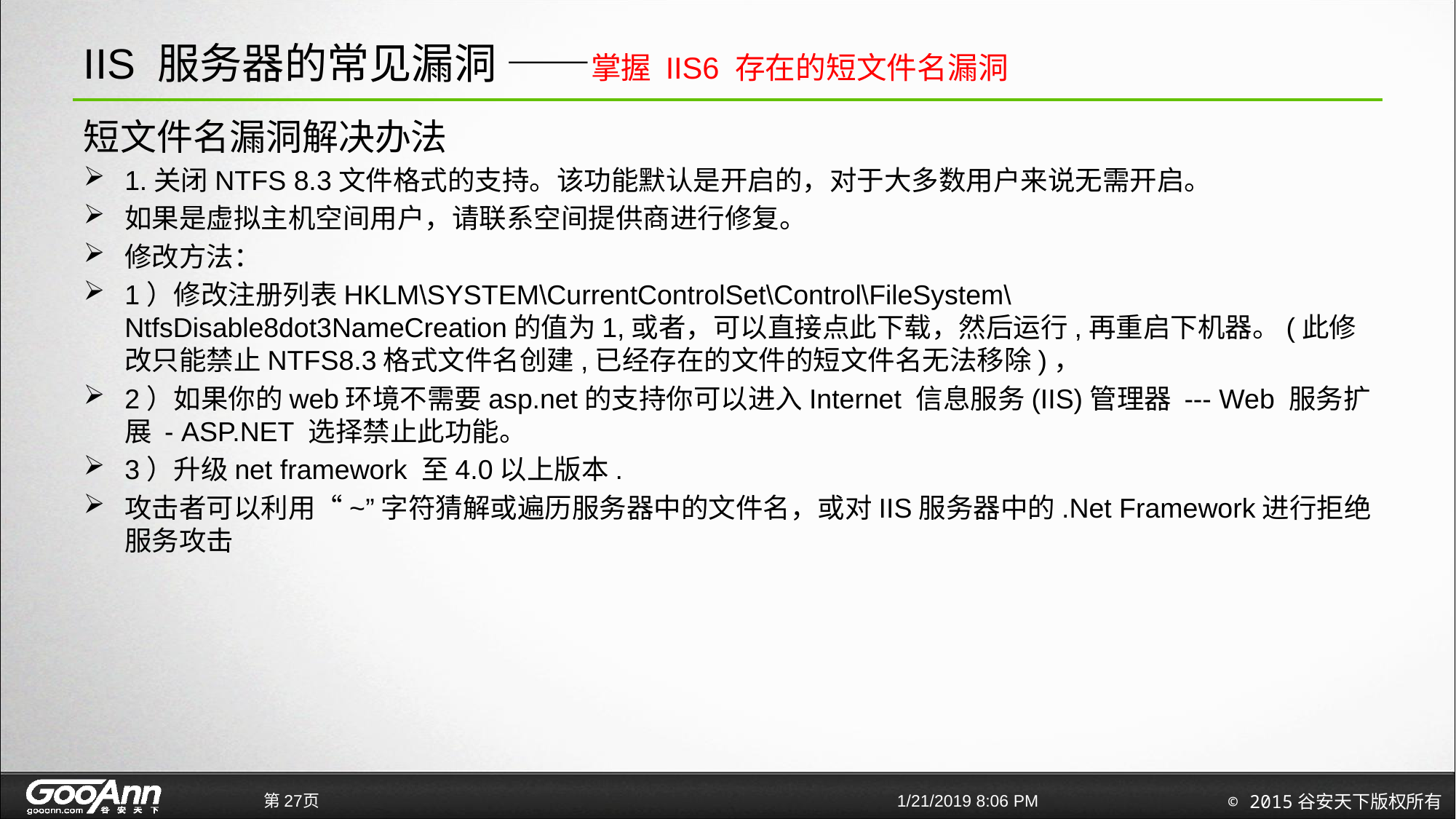

# IIS 服务器的常见漏洞 ——掌握 IIS6 存在的短文件名漏洞
短文件名漏洞解决办法
1.关闭NTFS 8.3文件格式的支持。该功能默认是开启的，对于大多数用户来说无需开启。
如果是虚拟主机空间用户，请联系空间提供商进行修复。
修改方法：
1）修改注册列表HKLM\SYSTEM\CurrentControlSet\Control\FileSystem\NtfsDisable8dot3NameCreation的值为1,或者，可以直接点此下载，然后运行,再重启下机器。(此修改只能禁止NTFS8.3格式文件名创建,已经存在的文件的短文件名无法移除)，
2）如果你的web环境不需要asp.net的支持你可以进入Internet 信息服务(IIS)管理器 --- Web 服务扩展 - ASP.NET 选择禁止此功能。
3）升级net framework 至4.0以上版本.
攻击者可以利用“~”字符猜解或遍历服务器中的文件名，或对IIS服务器中的.Net Framework进行拒绝服务攻击